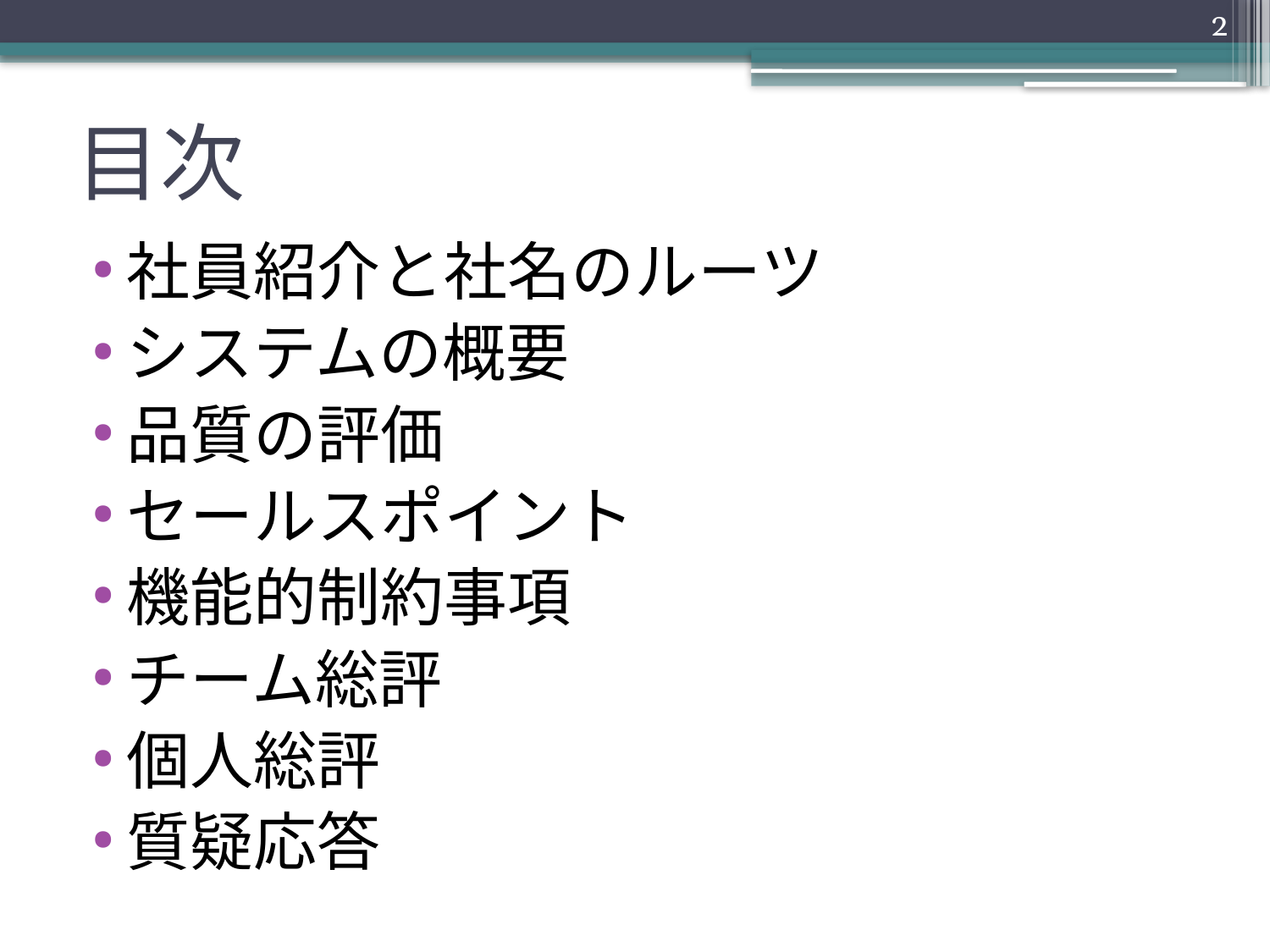

2
# 目次
社員紹介と社名のルーツ
システムの概要
品質の評価
セールスポイント
機能的制約事項
チーム総評
個人総評
質疑応答